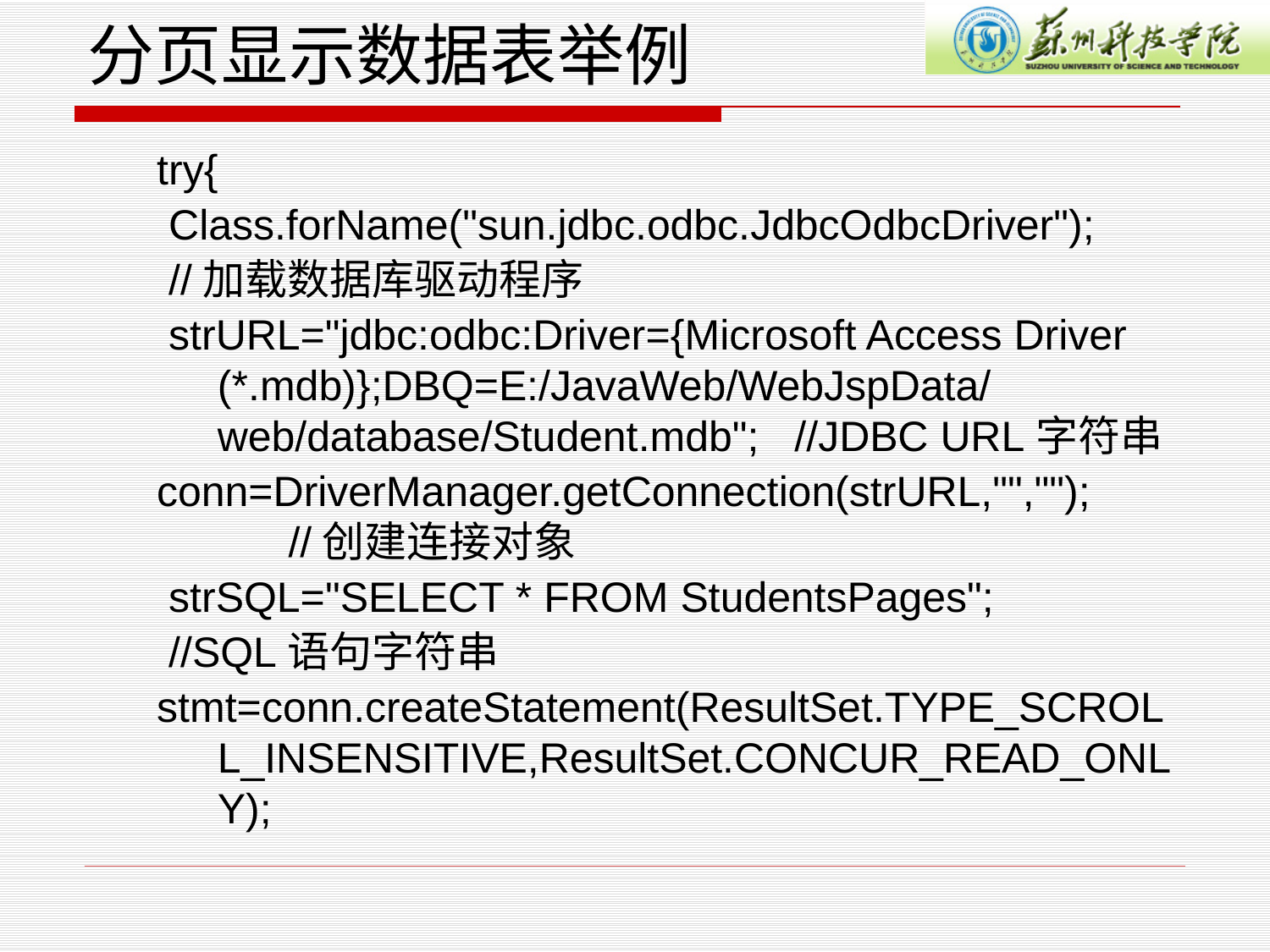

# 分页显示数据表举例
try{
 Class.forName("sun.jdbc.odbc.JdbcOdbcDriver");
 //加载数据库驱动程序
 strURL="jdbc:odbc:Driver={Microsoft Access Driver (*.mdb)};DBQ=E:/JavaWeb/WebJspData/ web/database/Student.mdb";   //JDBC URL字符串
conn=DriverManager.getConnection(strURL,"","");              //创建连接对象
 strSQL="SELECT * FROM StudentsPages";
 //SQL语句字符串
stmt=conn.createStatement(ResultSet.TYPE_SCROLL_INSENSITIVE,ResultSet.CONCUR_READ_ONLY);